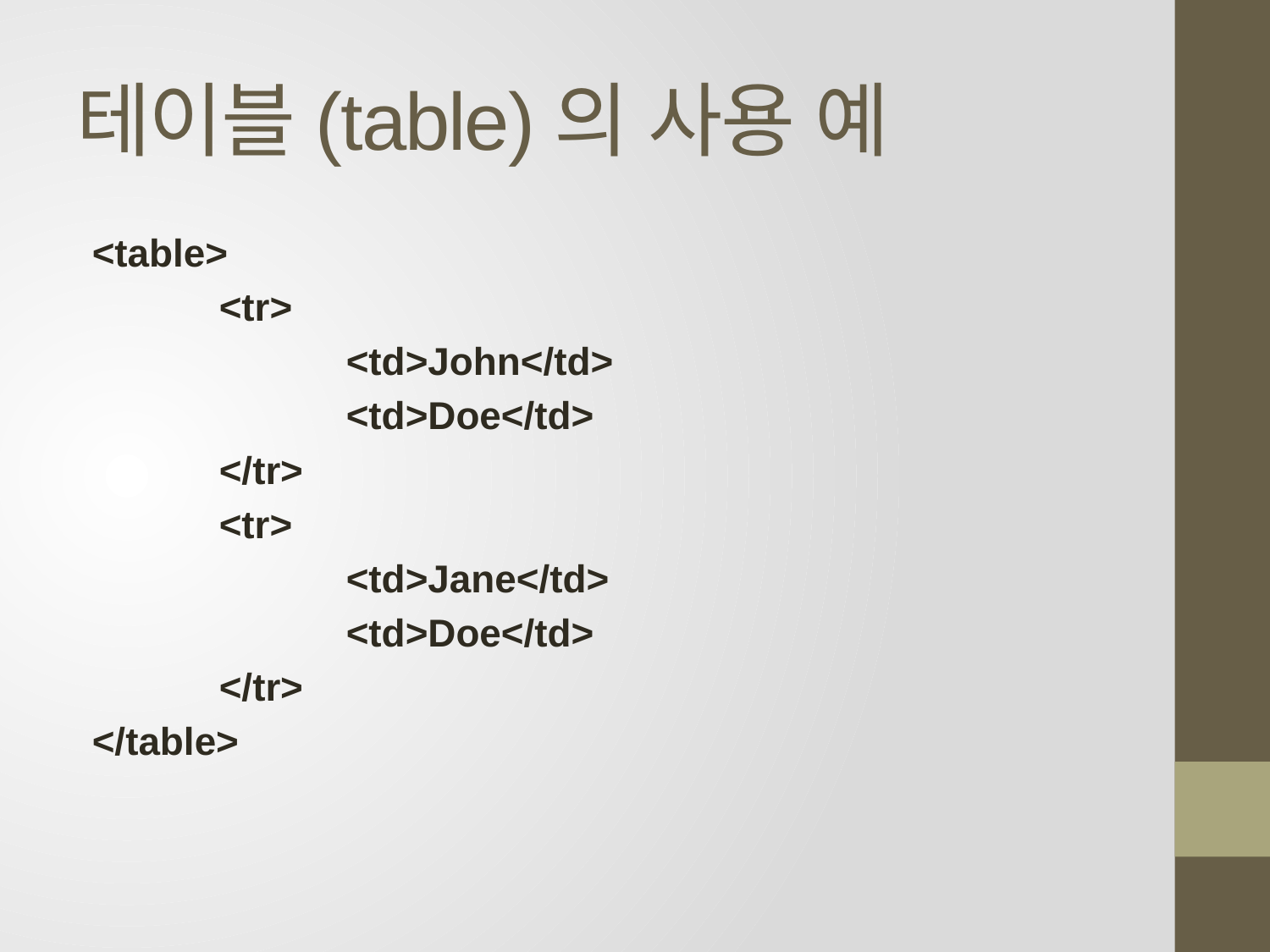

# 테이블(table)의 사용 예
<table>
	<tr>
		<td>John</td>
		<td>Doe</td>
	</tr>
	<tr>
		<td>Jane</td>
		<td>Doe</td>
	</tr>
</table>